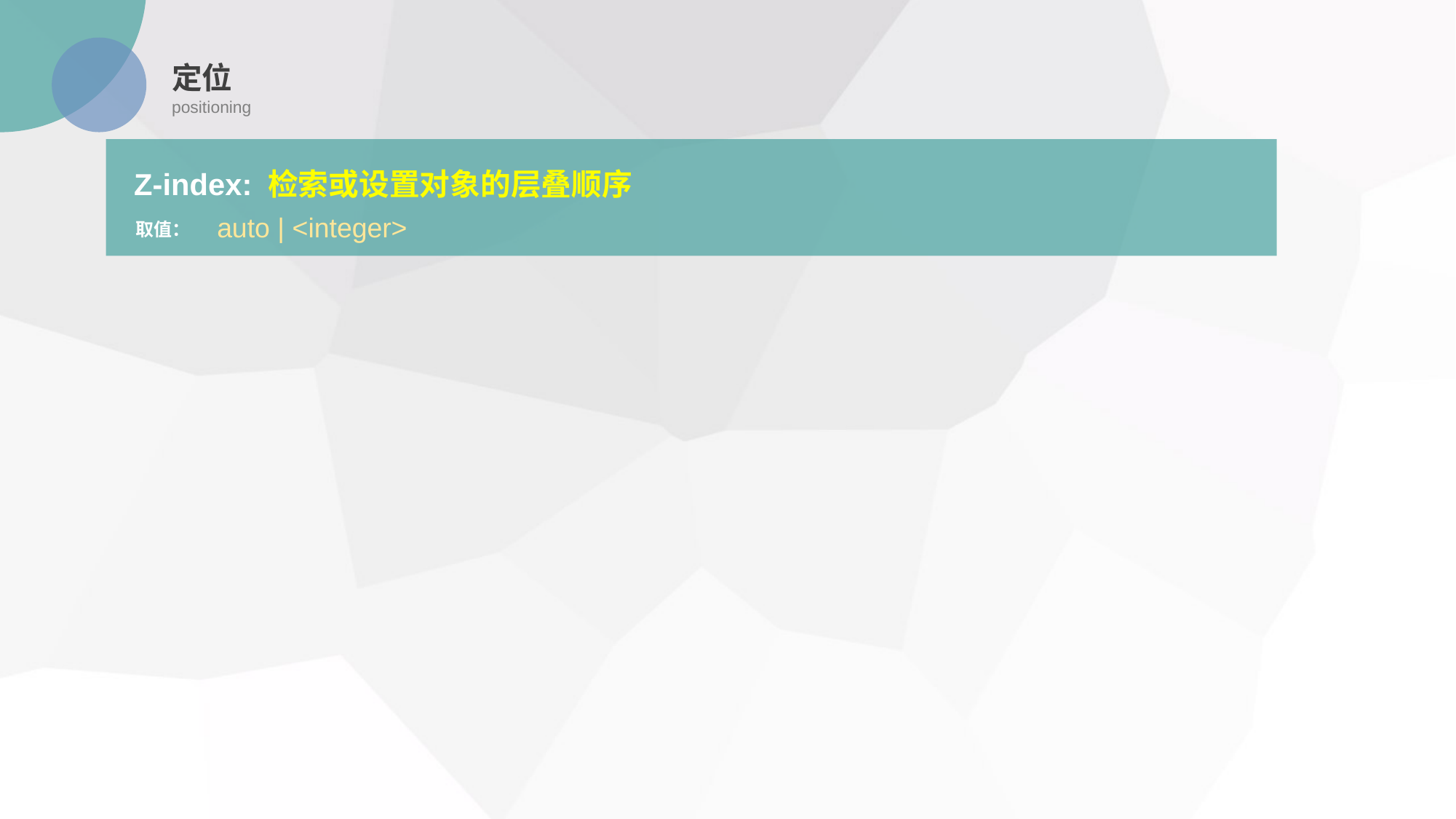

定位
positioning

Z-index: 检索或设置对象的层叠顺序
 auto | <integer>
取值：